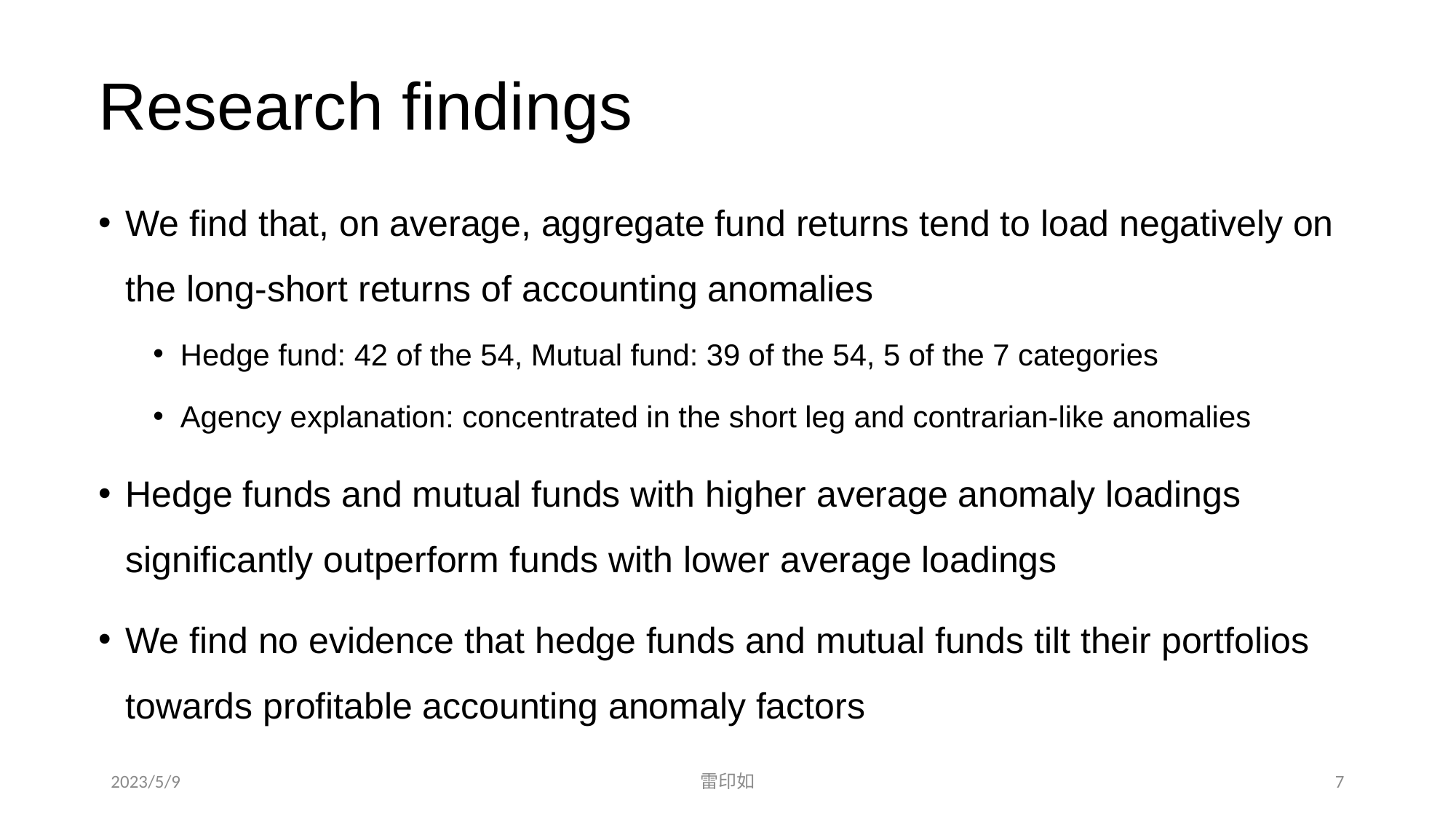

# Research findings
We find that, on average, aggregate fund returns tend to load negatively on the long-short returns of accounting anomalies
Hedge fund: 42 of the 54, Mutual fund: 39 of the 54, 5 of the 7 categories
Agency explanation: concentrated in the short leg and contrarian-like anomalies
Hedge funds and mutual funds with higher average anomaly loadings significantly outperform funds with lower average loadings
We find no evidence that hedge funds and mutual funds tilt their portfolios towards profitable accounting anomaly factors

2023/5/9
7
雷印如